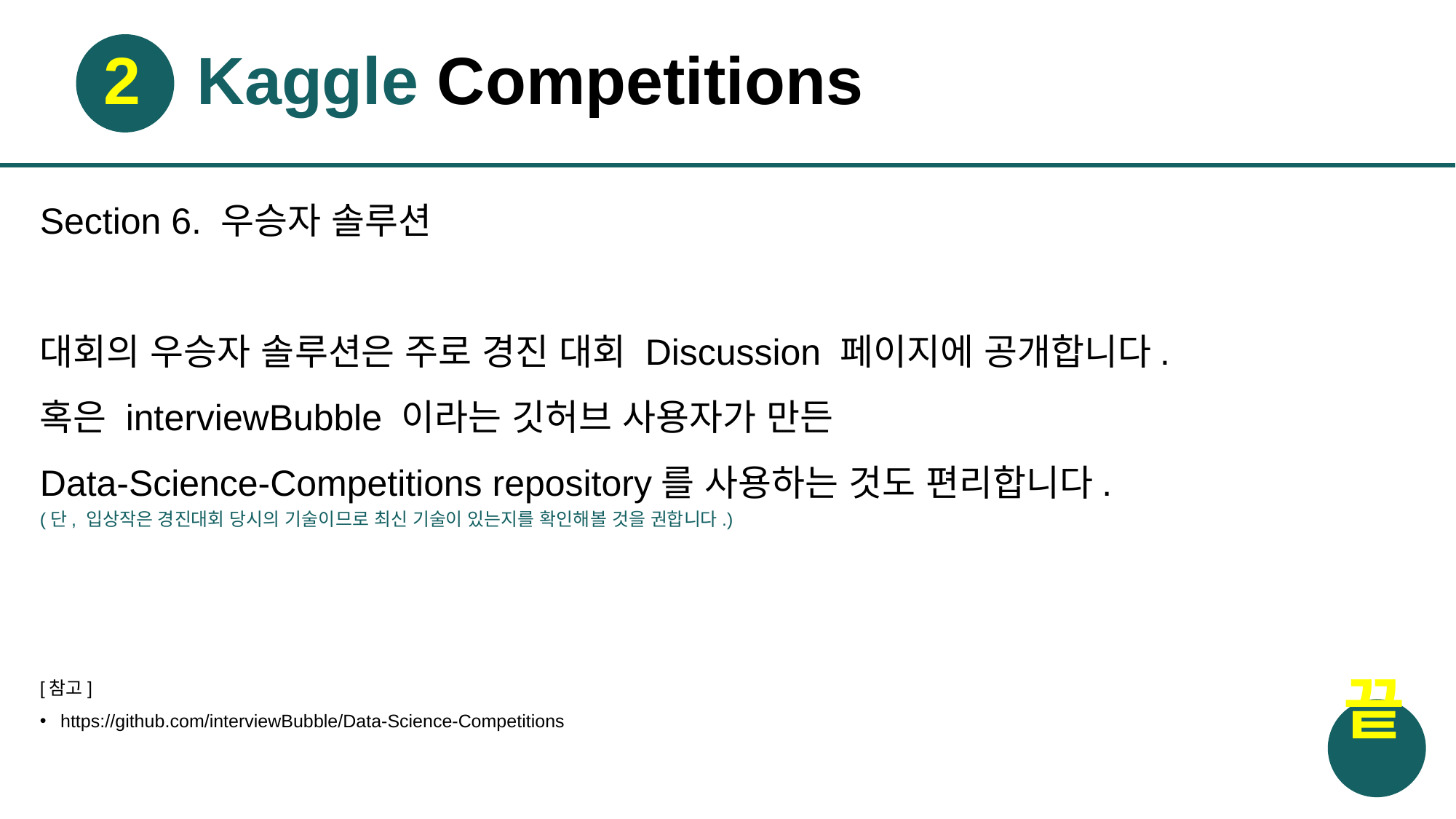

# 2   Kaggle Competitions

Section 6. 우승자 솔루션

대회의 우승자 솔루션은 주로 경진 대회 Discussion 페이지에 공개합니다.
혹은 interviewBubble 이라는 깃허브 사용자가 만든
Data-Science-Competitions repository를 사용하는 것도 편리합니다.
(단, 입상작은 경진대회 당시의 기술이므로 최신 기술이 있는지를 확인해볼 것을 권합니다.)
[참고]
https://github.com/interviewBubble/Data-Science-Competitions
끝